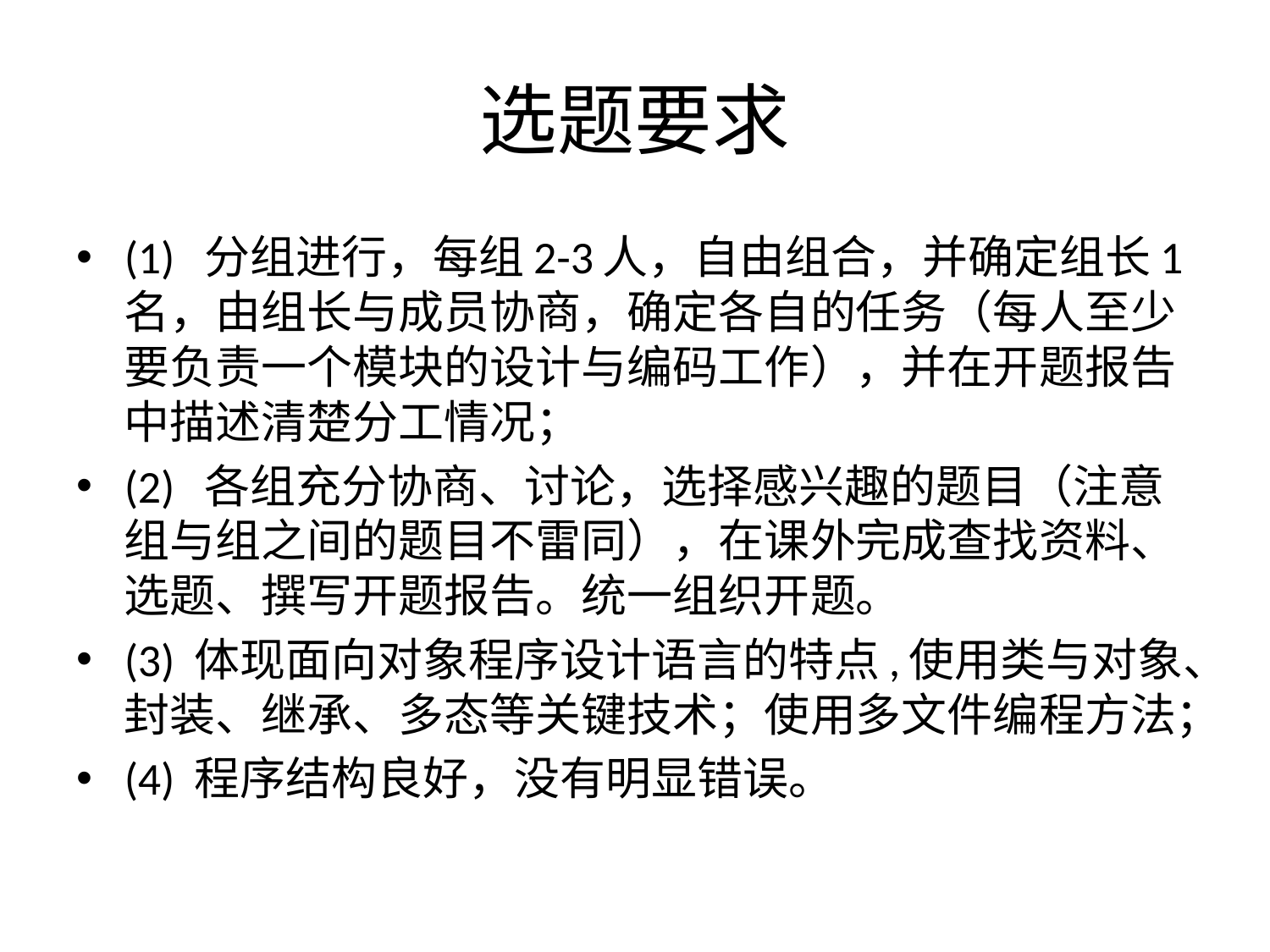

# 选题要求
(1)  分组进行，每组2-3人，自由组合，并确定组长1名，由组长与成员协商，确定各自的任务（每人至少要负责一个模块的设计与编码工作），并在开题报告中描述清楚分工情况；
(2)  各组充分协商、讨论，选择感兴趣的题目（注意组与组之间的题目不雷同），在课外完成查找资料、选题、撰写开题报告。统一组织开题。
(3) 体现面向对象程序设计语言的特点,使用类与对象、封装、继承、多态等关键技术；使用多文件编程方法；
(4) 程序结构良好，没有明显错误。